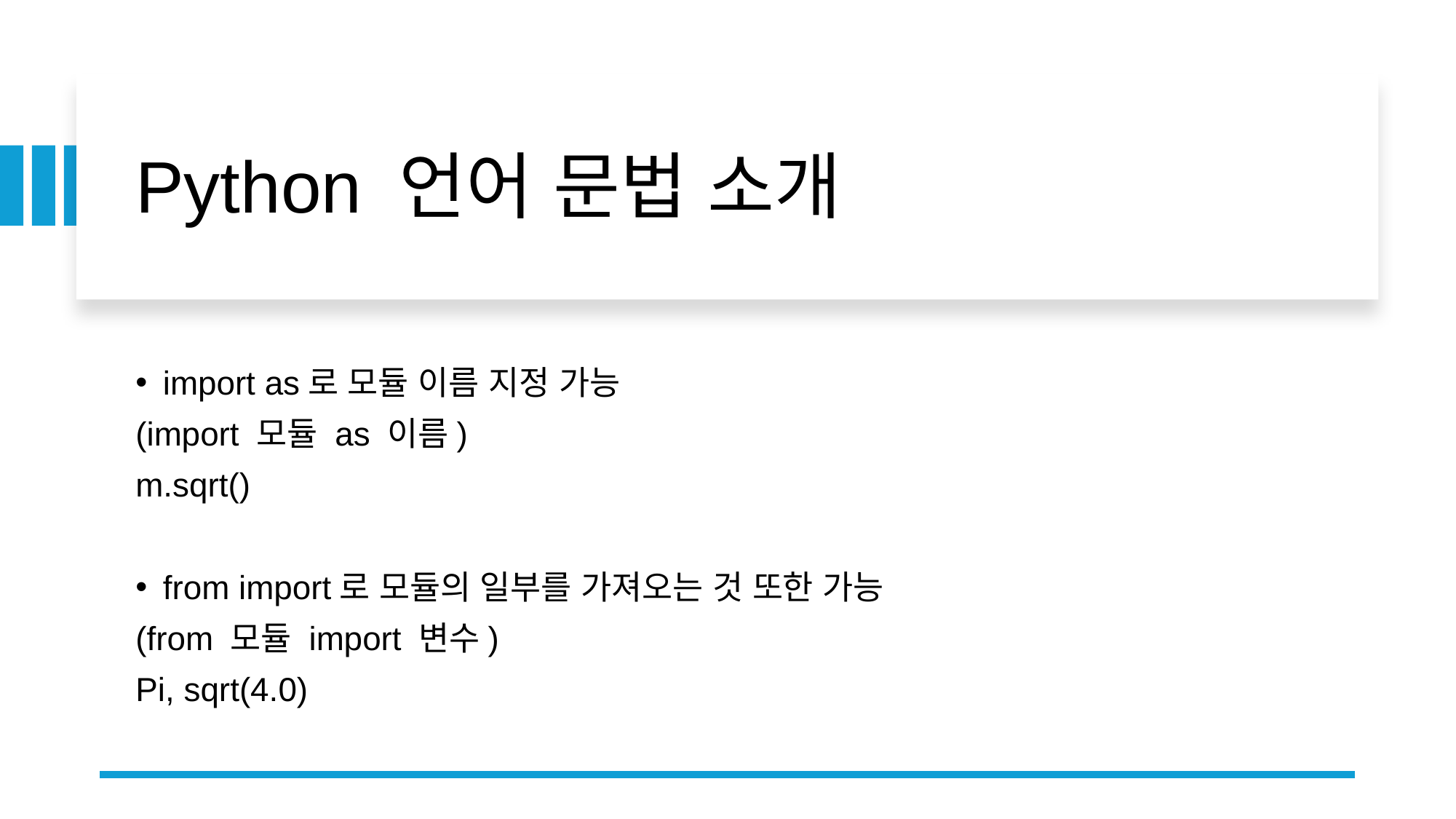

# Python 언어 문법 소개

import as로 모듈 이름 지정 가능
(import 모듈 as 이름)
m.sqrt()

from import로 모듈의 일부를 가져오는 것 또한 가능
(from 모듈 import 변수)
Pi, sqrt(4.0)